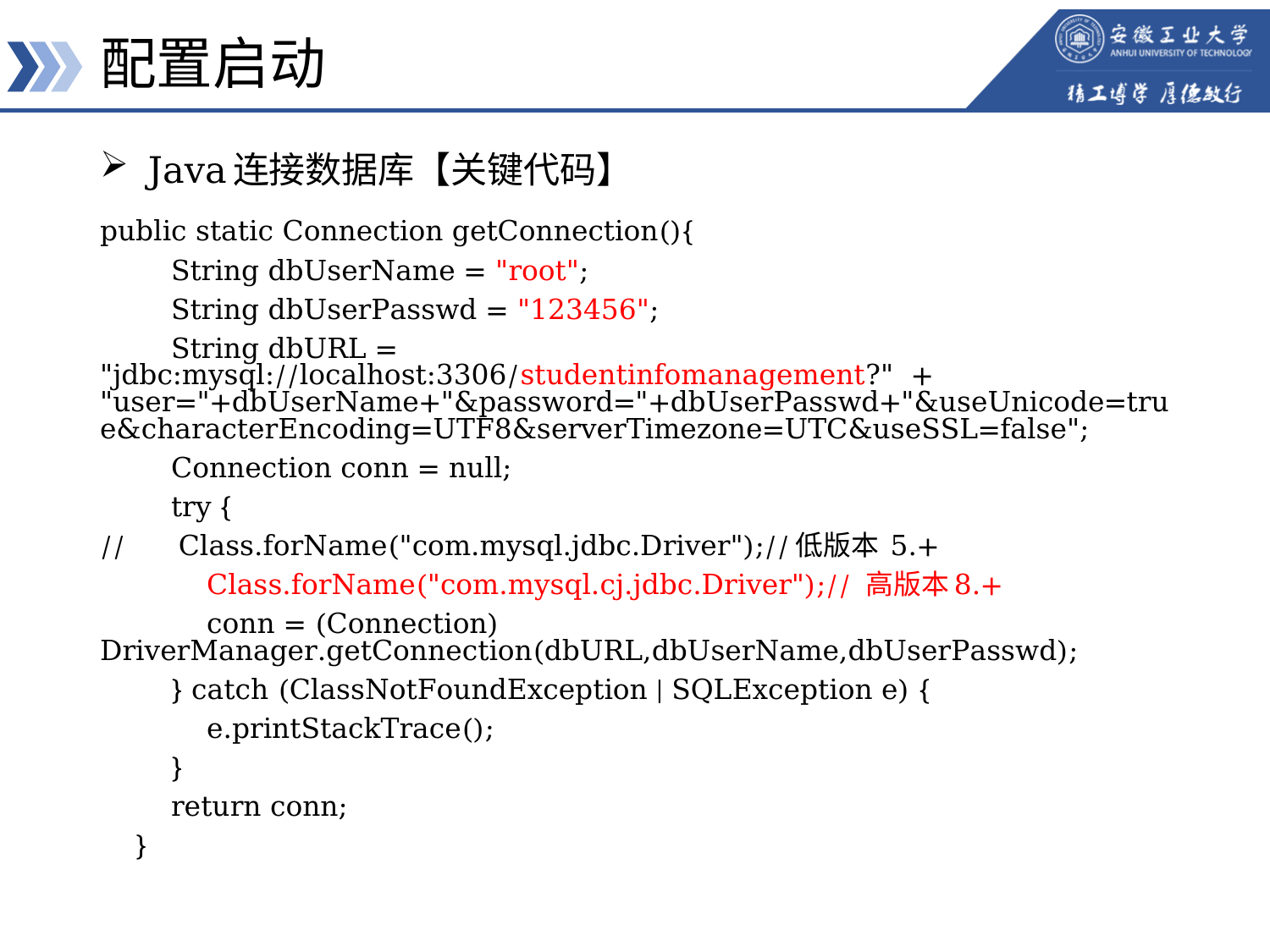

# 配置启动
 Java连接数据库【关键代码】
public static Connection getConnection(){
        String dbUserName = "root";
        String dbUserPasswd = "123456";
        String dbURL = "jdbc:mysql://localhost:3306/studentinfomanagement?"  + "user="+dbUserName+"&password="+dbUserPasswd+"&useUnicode=true&characterEncoding=UTF8&serverTimezone=UTC&useSSL=false";
        Connection conn = null;
        try {
//      Class.forName("com.mysql.jdbc.Driver");//低版本 5.+
            Class.forName("com.mysql.cj.jdbc.Driver");// 高版本8.+
            conn = (Connection) DriverManager.getConnection(dbURL,dbUserName,dbUserPasswd);
        } catch (ClassNotFoundException | SQLException e) {
            e.printStackTrace();
        }
        return conn;
    }